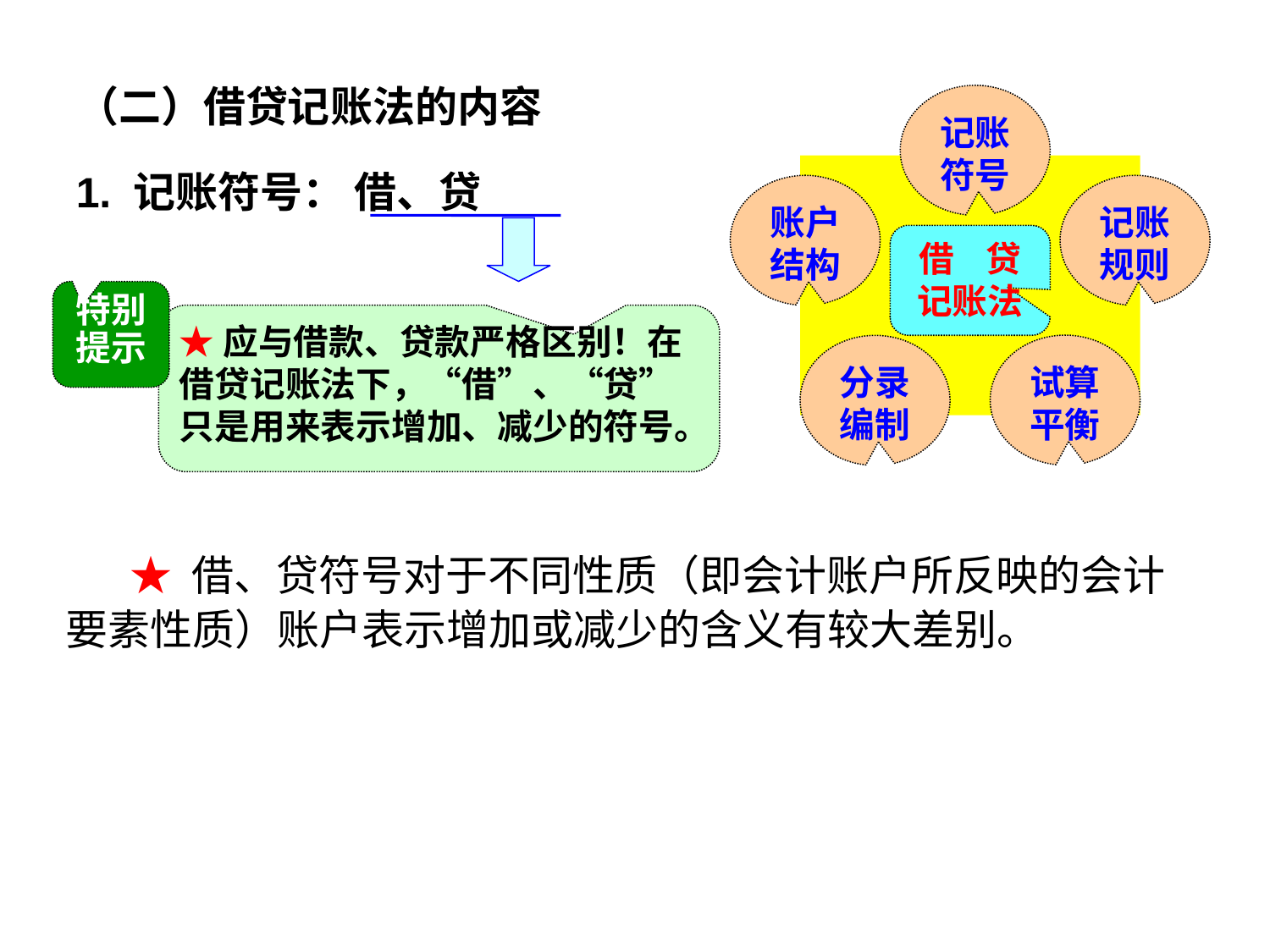

（二）借贷记账法的内容
记账符号

账户结构
记账规则
借    贷
记账法
试算平衡
分录编制
1. 记账符号： 借、贷

特别提示
★应与借款、贷款严格区别！在借贷记账法下，“借”、“贷”只是用来表示增加、减少的符号。
     ★ 借、贷符号对于不同性质（即会计账户所反映的会计要素性质）账户表示增加或减少的含义有较大差别。

23